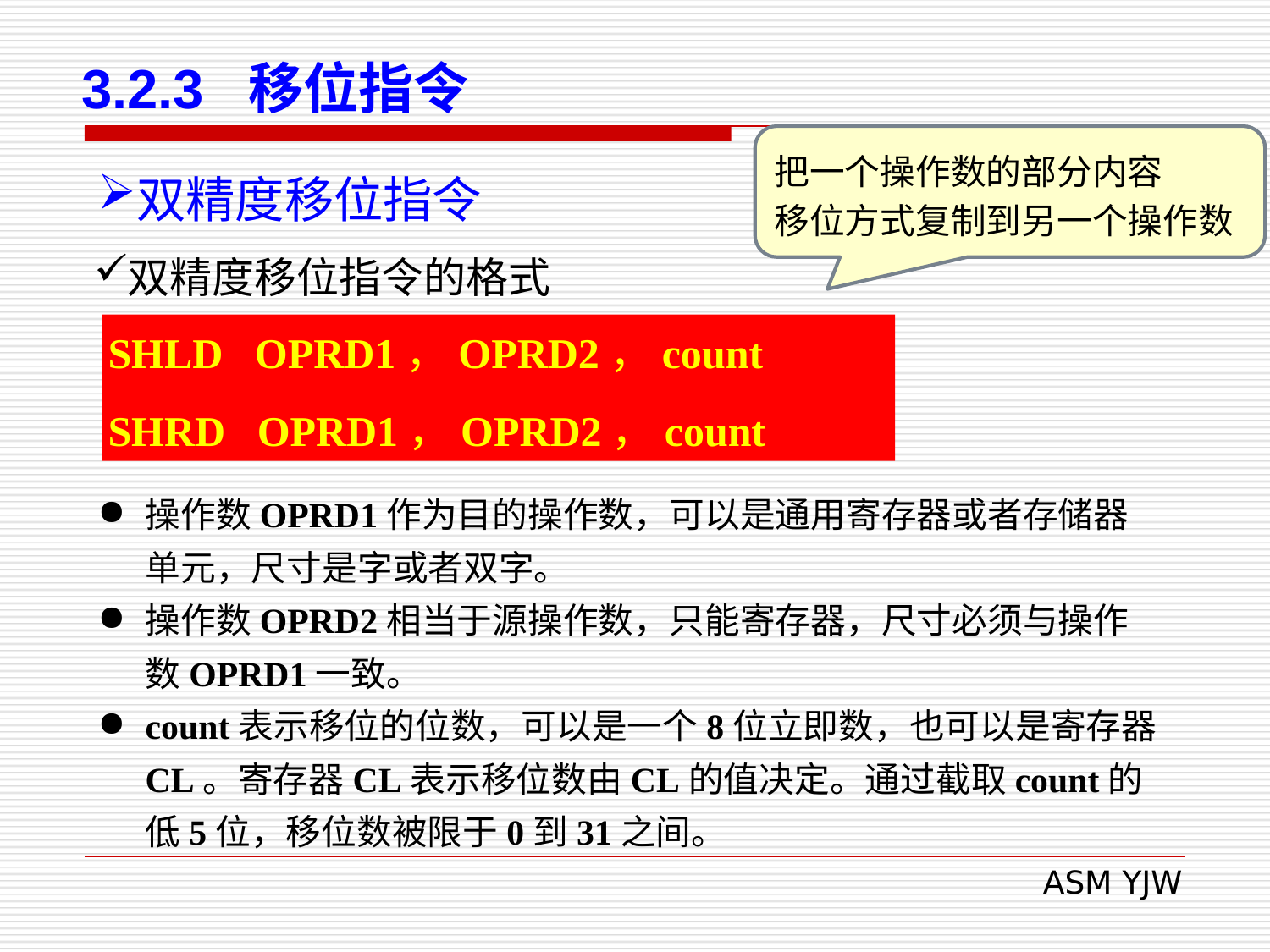

# 3.2.3  移位指令

把一个操作数的部分内容
移位方式复制到另一个操作数
双精度移位指令
双精度移位指令的格式
SHLD   OPRD1，OPRD2，count
SHRD   OPRD1，OPRD2，count
操作数OPRD1作为目的操作数，可以是通用寄存器或者存储器单元，尺寸是字或者双字。
操作数OPRD2相当于源操作数，只能寄存器，尺寸必须与操作数OPRD1一致。
count表示移位的位数，可以是一个8位立即数，也可以是寄存器CL。寄存器CL表示移位数由CL的值决定。通过截取count的低5位，移位数被限于0到31之间。